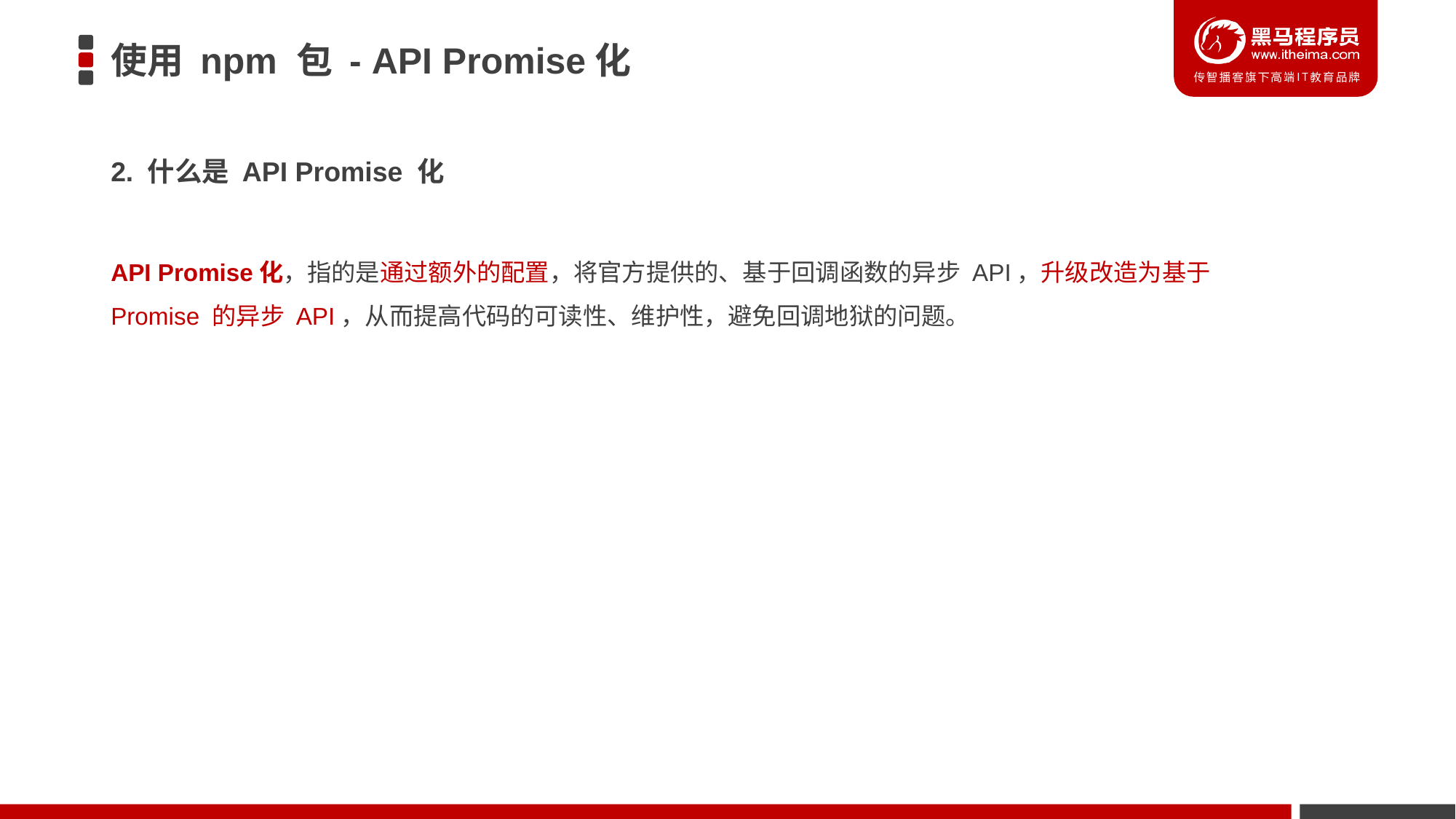

# 使用 npm 包 - API Promise化
2. 什么是 API Promise 化
API Promise化，指的是通过额外的配置，将官方提供的、基于回调函数的异步 API，升级改造为基于 Promise 的异步 API，从而提高代码的可读性、维护性，避免回调地狱的问题。